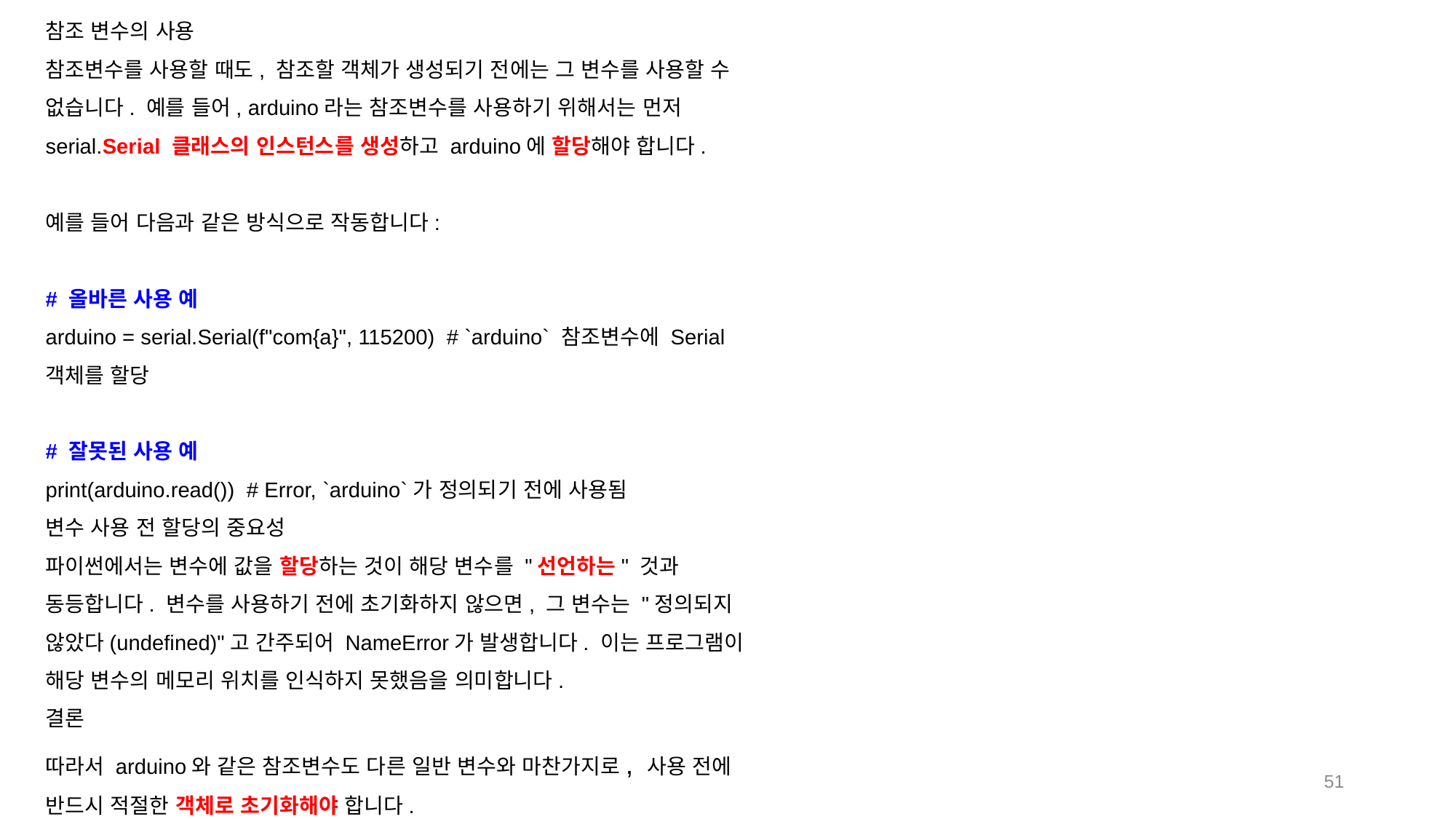

참조 변수의 사용
참조변수를 사용할 때도, 참조할 객체가 생성되기 전에는 그 변수를 사용할 수 없습니다. 예를 들어, arduino라는 참조변수를 사용하기 위해서는 먼저 serial.Serial 클래스의 인스턴스를 생성하고 arduino에 할당해야 합니다.

예를 들어 다음과 같은 방식으로 작동합니다:

# 올바른 사용 예
arduino = serial.Serial(f"com{a}", 115200)  # `arduino` 참조변수에 Serial 객체를 할당

# 잘못된 사용 예
print(arduino.read())  # Error, `arduino`가 정의되기 전에 사용됨
변수 사용 전 할당의 중요성
파이썬에서는 변수에 값을 할당하는 것이 해당 변수를 "선언하는" 것과 동등합니다. 변수를 사용하기 전에 초기화하지 않으면, 그 변수는 "정의되지 않았다(undefined)"고 간주되어 NameError가 발생합니다. 이는 프로그램이 해당 변수의 메모리 위치를 인식하지 못했음을 의미합니다.
결론
따라서 arduino와 같은 참조변수도 다른 일반 변수와 마찬가지로, 사용 전에 반드시 적절한 객체로 초기화해야 합니다.
51